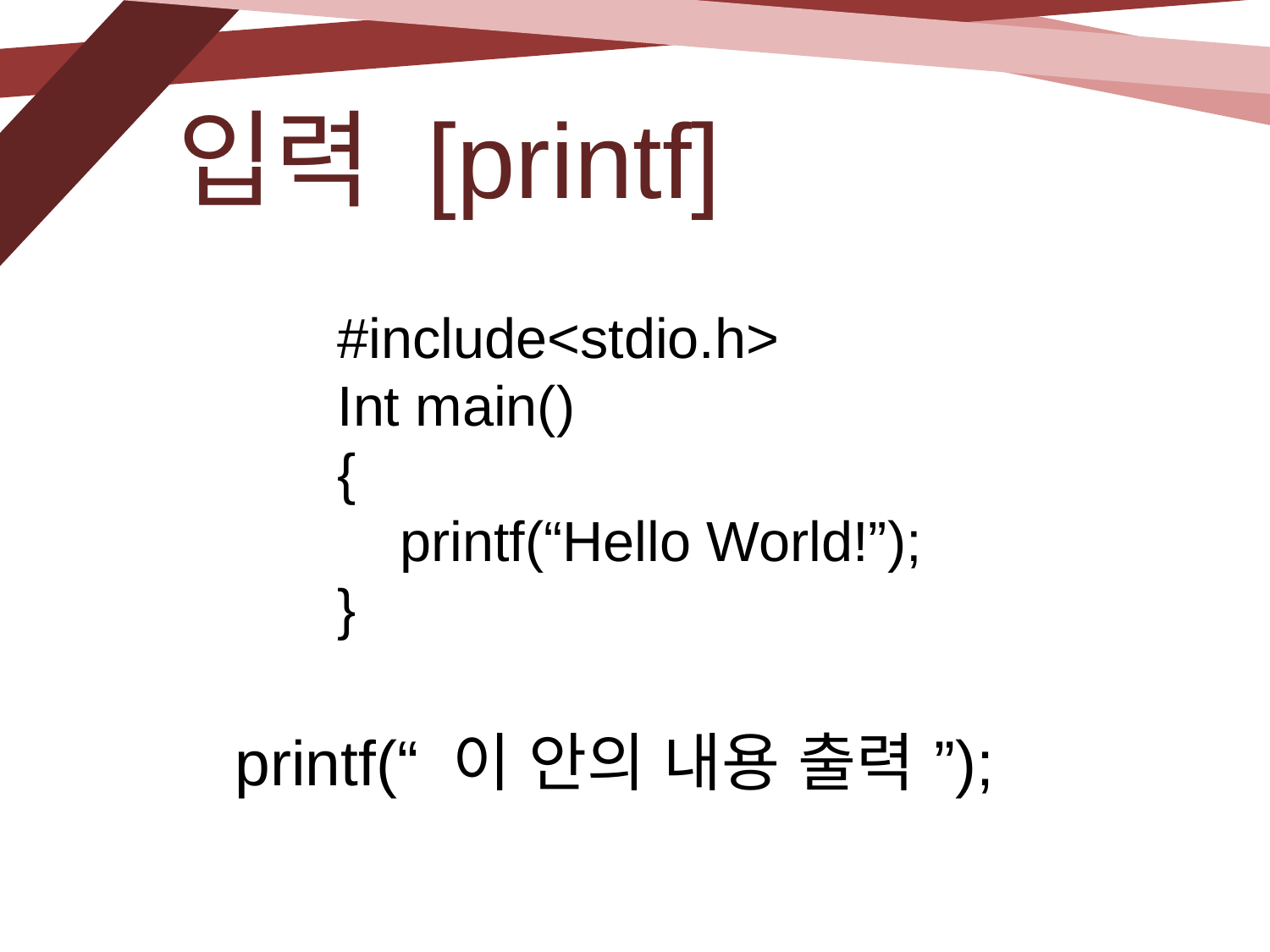

입력 [printf]
#include<stdio.h>
Int main()
{
    printf(“Hello World!”);
}
printf(“
이 안의 내용 출력
”);